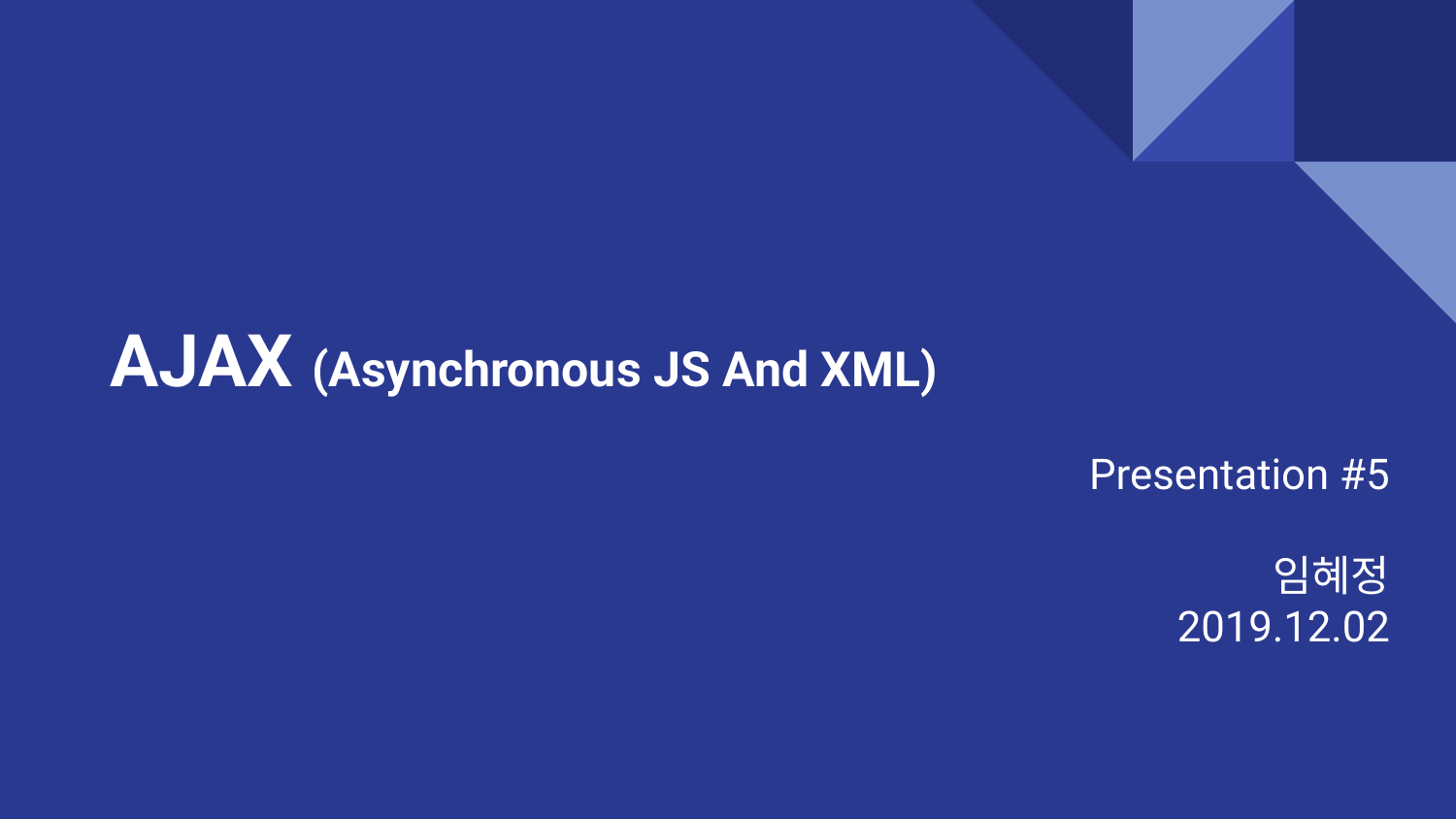

# AJAX (Asynchronous JS And XML)
Presentation #5

임혜정
2019.12.02